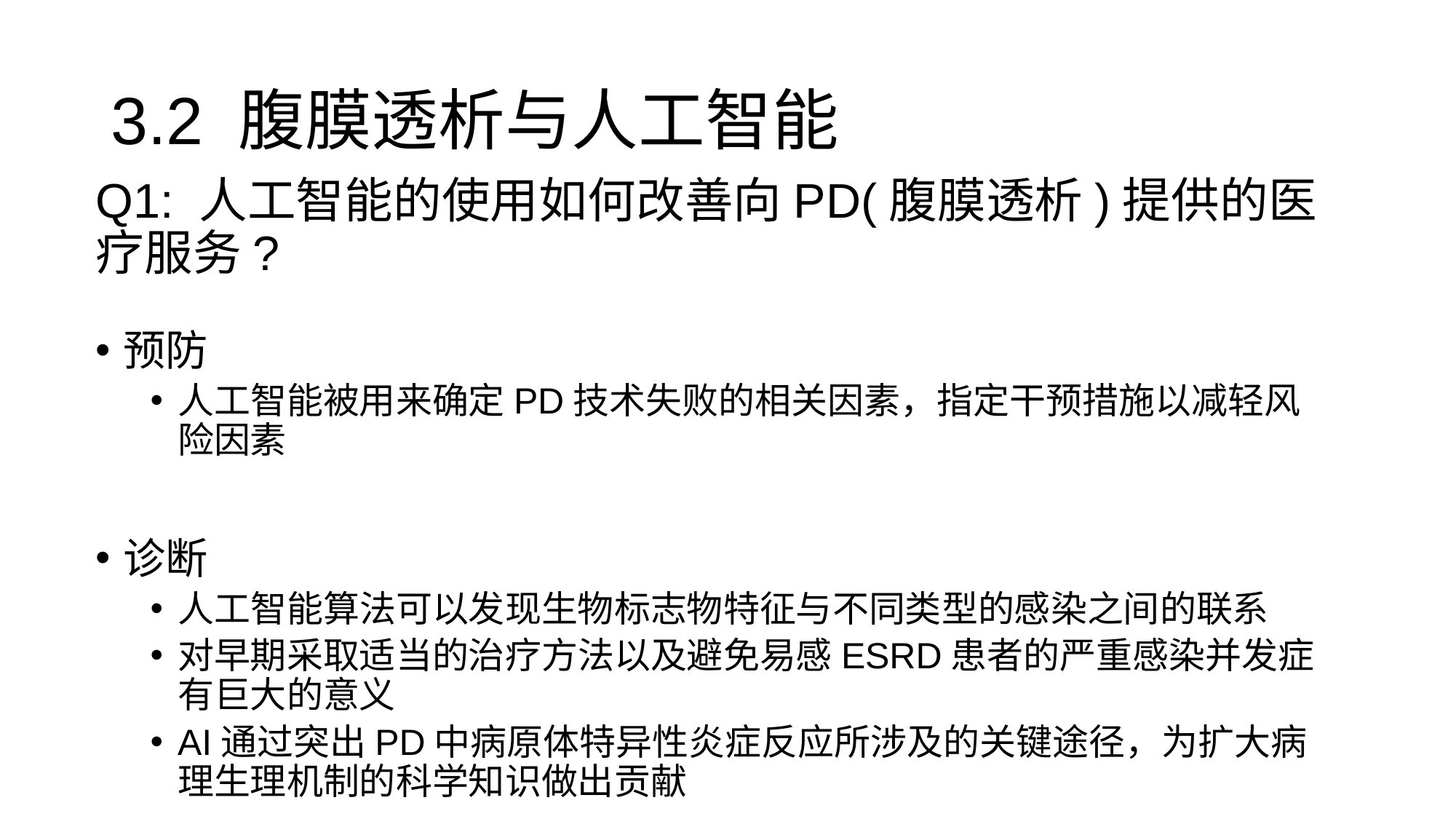

# 3.2 腹膜透析与人工智能
Q1: 人工智能的使用如何改善向PD(腹膜透析)提供的医疗服务?
预防
人工智能被用来确定PD技术失败的相关因素，指定干预措施以减轻风险因素

诊断
人工智能算法可以发现生物标志物特征与不同类型的感染之间的联系
对早期采取适当的治疗方法以及避免易感ESRD患者的严重感染并发症有巨大的意义
AI通过突出PD中病原体特异性炎症反应所涉及的关键途径，为扩大病理生理机制的科学知识做出贡献